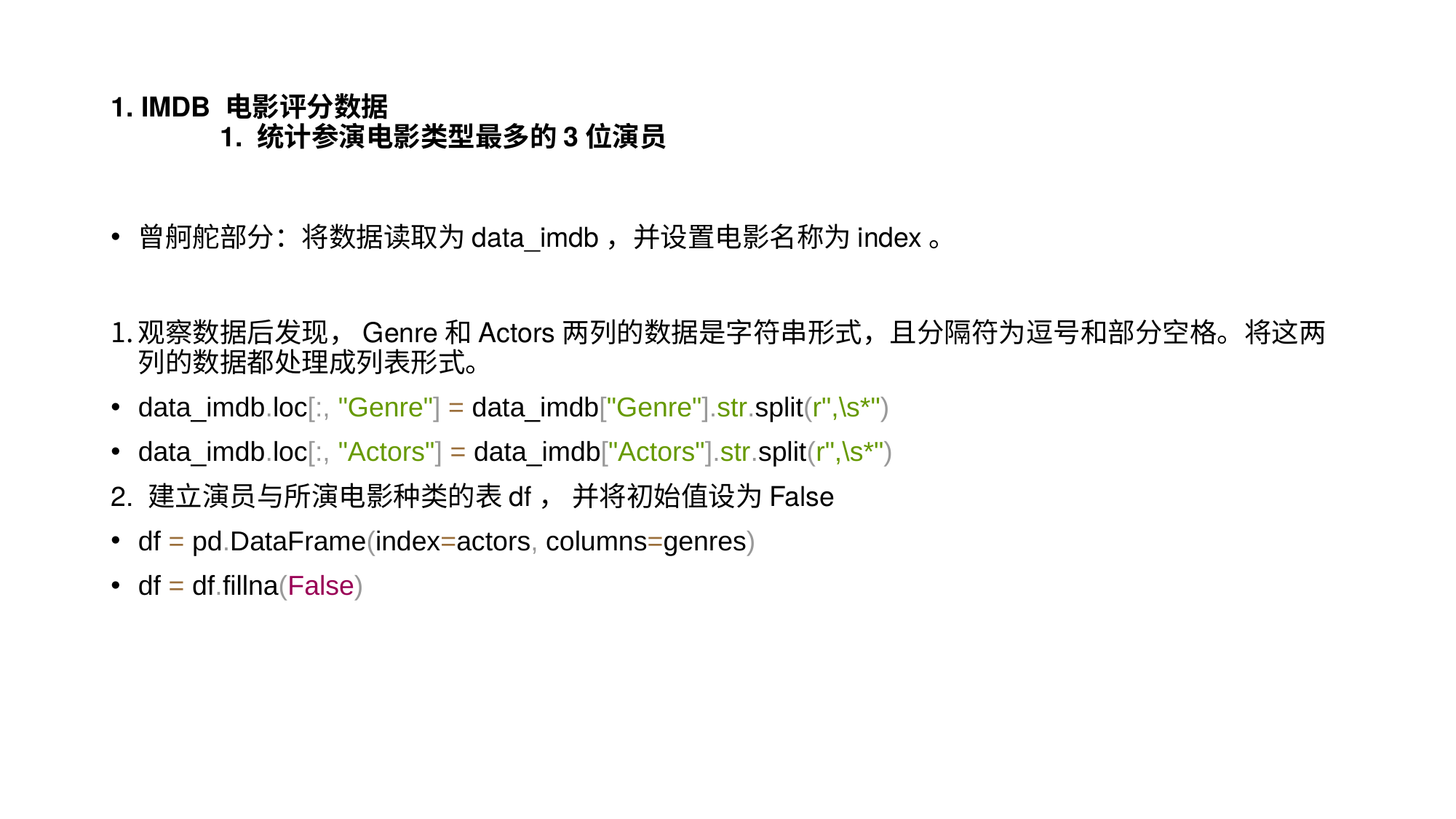

# 1. IMDB 电影评分数据 1. 统计参演电影类型最多的3位演员
曾舸舵部分：将数据读取为data_imdb，并设置电影名称为index。
观察数据后发现，Genre和Actors两列的数据是字符串形式，且分隔符为逗号和部分空格。将这两列的数据都处理成列表形式。
data_imdb.loc[:, "Genre"] = data_imdb["Genre"].str.split(r",\s*")
data_imdb.loc[:, "Actors"] = data_imdb["Actors"].str.split(r",\s*")
2. 建立演员与所演电影种类的表df， 并将初始值设为False
df = pd.DataFrame(index=actors, columns=genres)
df = df.fillna(False)